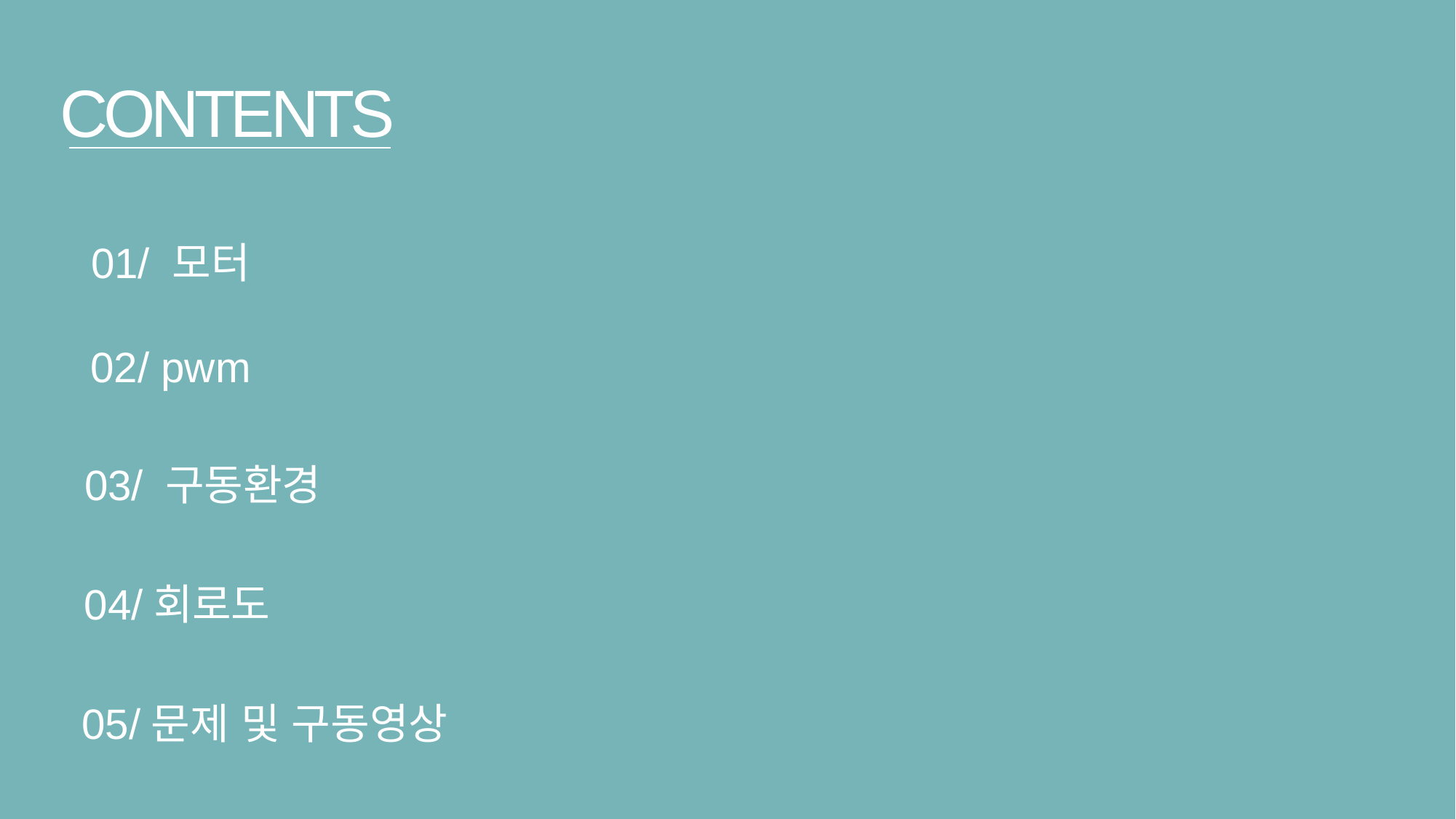

CONTENTS
01/ 모터

02/ pwm
03/ 구동환경

04/회로도

05/문제 및 구동영상